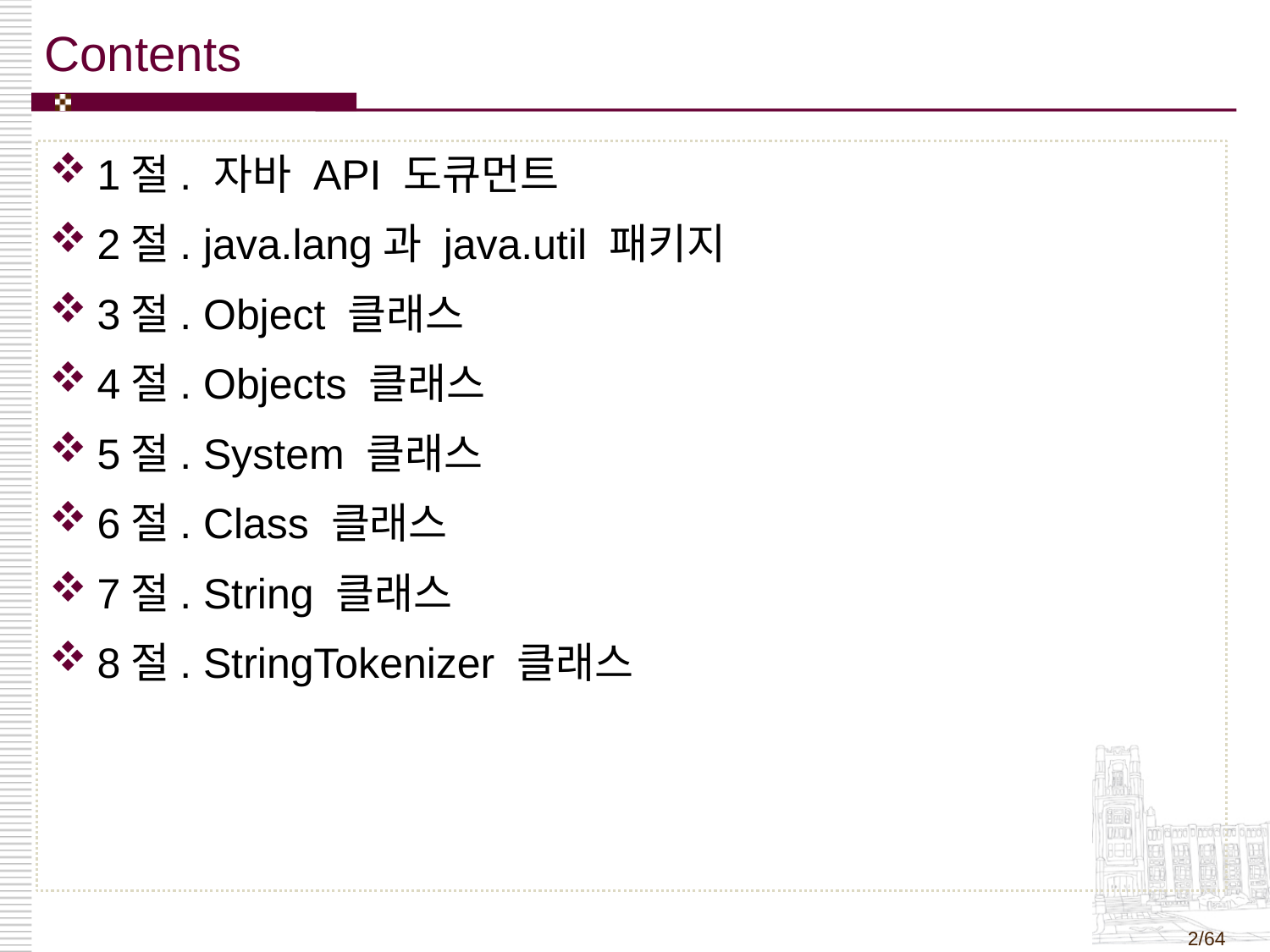

1절. 자바 API 도큐먼트
2절. java.lang과 java.util 패키지
3절. Object 클래스
4절. Objects 클래스
5절. System 클래스
6절. Class 클래스
7절. String 클래스
8절. StringTokenizer 클래스